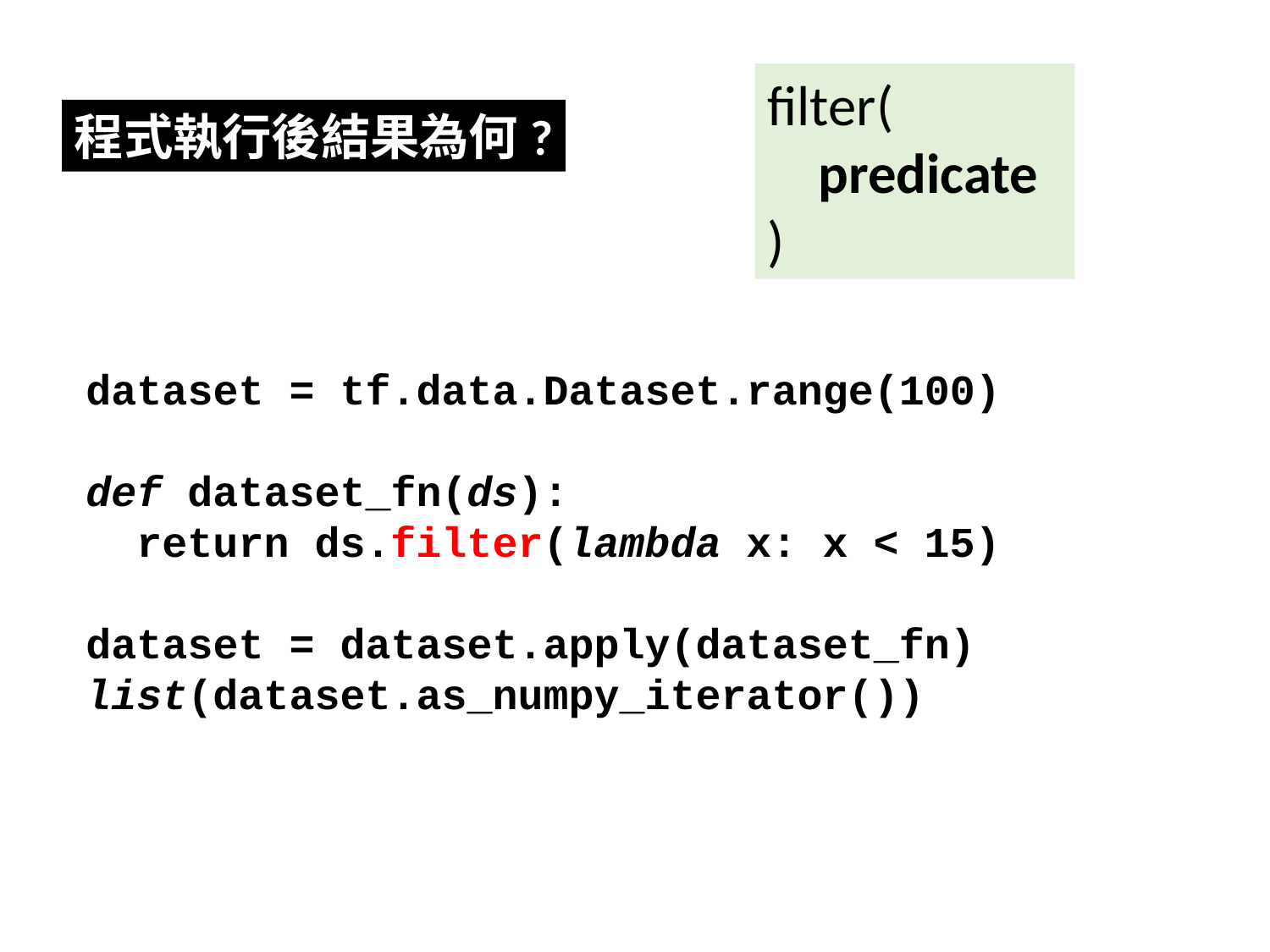

filter(
    predicate
)
程式執行後結果為何?
dataset = tf.data.Dataset.range(100)
def dataset_fn(ds):
  return ds.filter(lambda x: x < 15)
dataset = dataset.apply(dataset_fn)
list(dataset.as_numpy_iterator())